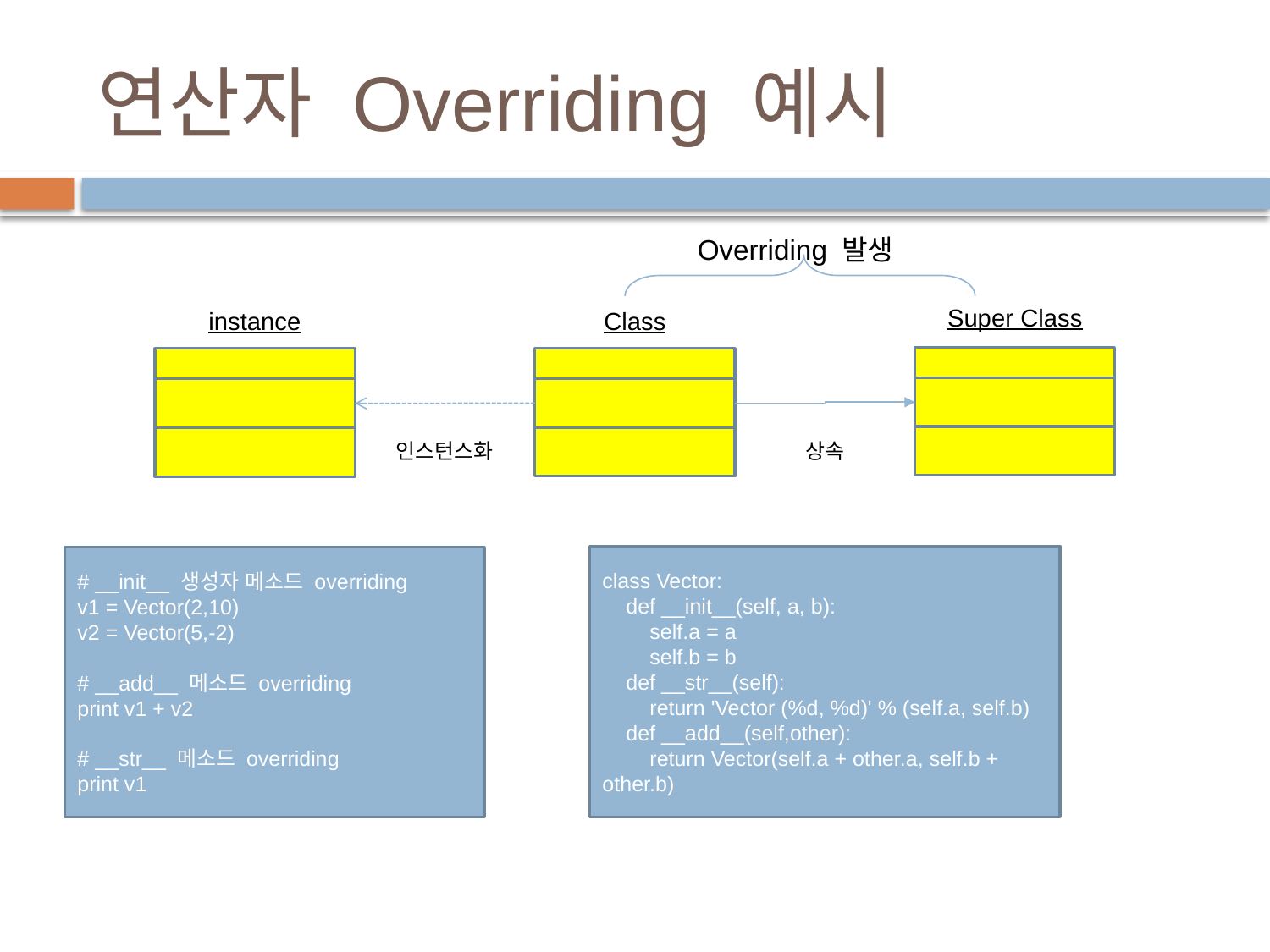

# 연산자 Overriding 예시

Overriding 발생
Super Class
instance
Class

인스턴스화
상속
class Vector:
    def __init__(self, a, b):
        self.a = a
        self.b = b
    def __str__(self):
        return 'Vector (%d, %d)' % (self.a, self.b)
    def __add__(self,other):
        return Vector(self.a + other.a, self.b + other.b)

# __init__ 생성자 메소드 overriding
v1 = Vector(2,10)
v2 = Vector(5,-2)

# __add__ 메소드 overriding
print v1 + v2

# __str__ 메소드 overriding
print v1